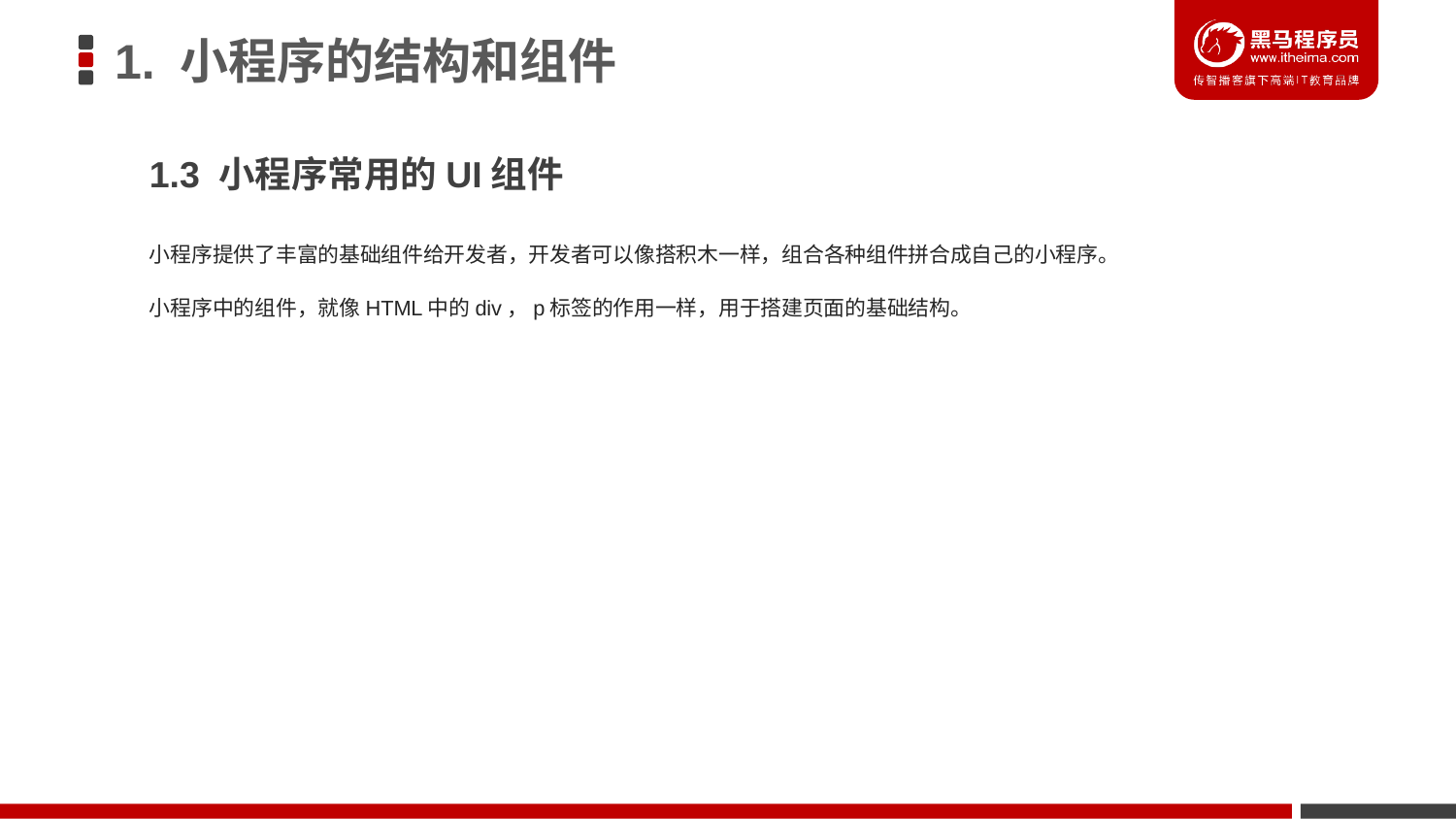

# 1. 小程序的结构和组件
1.3 小程序常用的UI组件
小程序提供了丰富的基础组件给开发者，开发者可以像搭积木一样，组合各种组件拼合成自己的小程序。
小程序中的组件，就像HTML中的div，p标签的作用一样，用于搭建页面的基础结构。